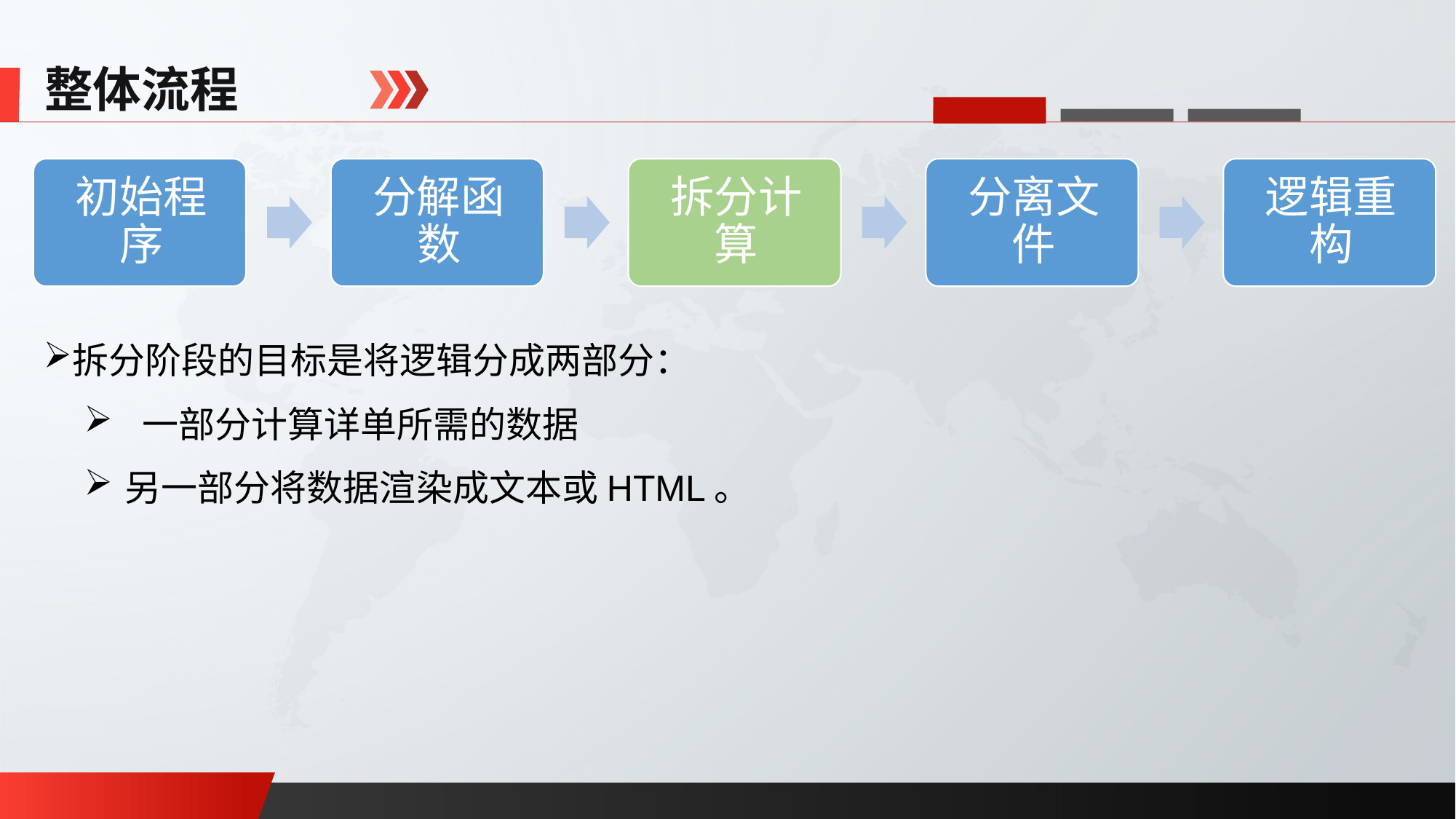

整体流程

初始程序

分解函数

拆分计算

分离文件

逻辑重构
拆分阶段的目标是将逻辑分成两部分：
 一部分计算详单所需的数据
另一部分将数据渲染成文本或HTML。